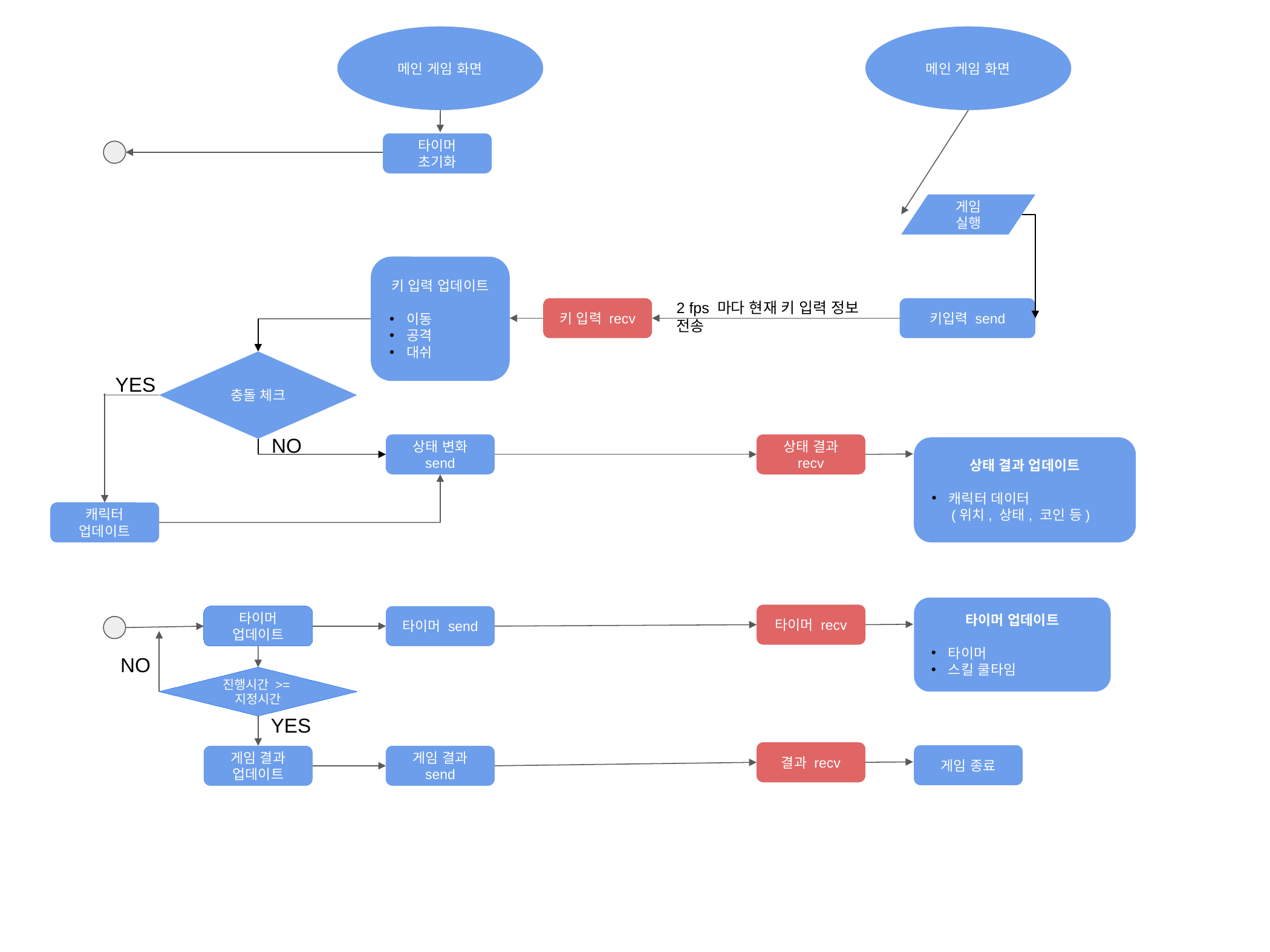

메인 게임 화면
메인 게임 화면
타이머 초기화

게임 실행
키 입력 업데이트

이동
공격
대쉬
2 fps 마다 현재 키 입력 정보 전송
키 입력 recv
키입력 send
충돌 체크
YES
NO
상태 변화 send
상태 결과 recv
상태 결과 업데이트

캐릭터 데이터
     (위치, 상태, 코인 등)
캐릭터 업데이트
타이머 업데이트

타이머
스킬 쿨타임
타이머 recv
타이머 업데이트
타이머 send

NO
진행시간 >=  지정시간
YES
결과 recv
게임 종료
게임 결과 업데이트
게임 결과 send